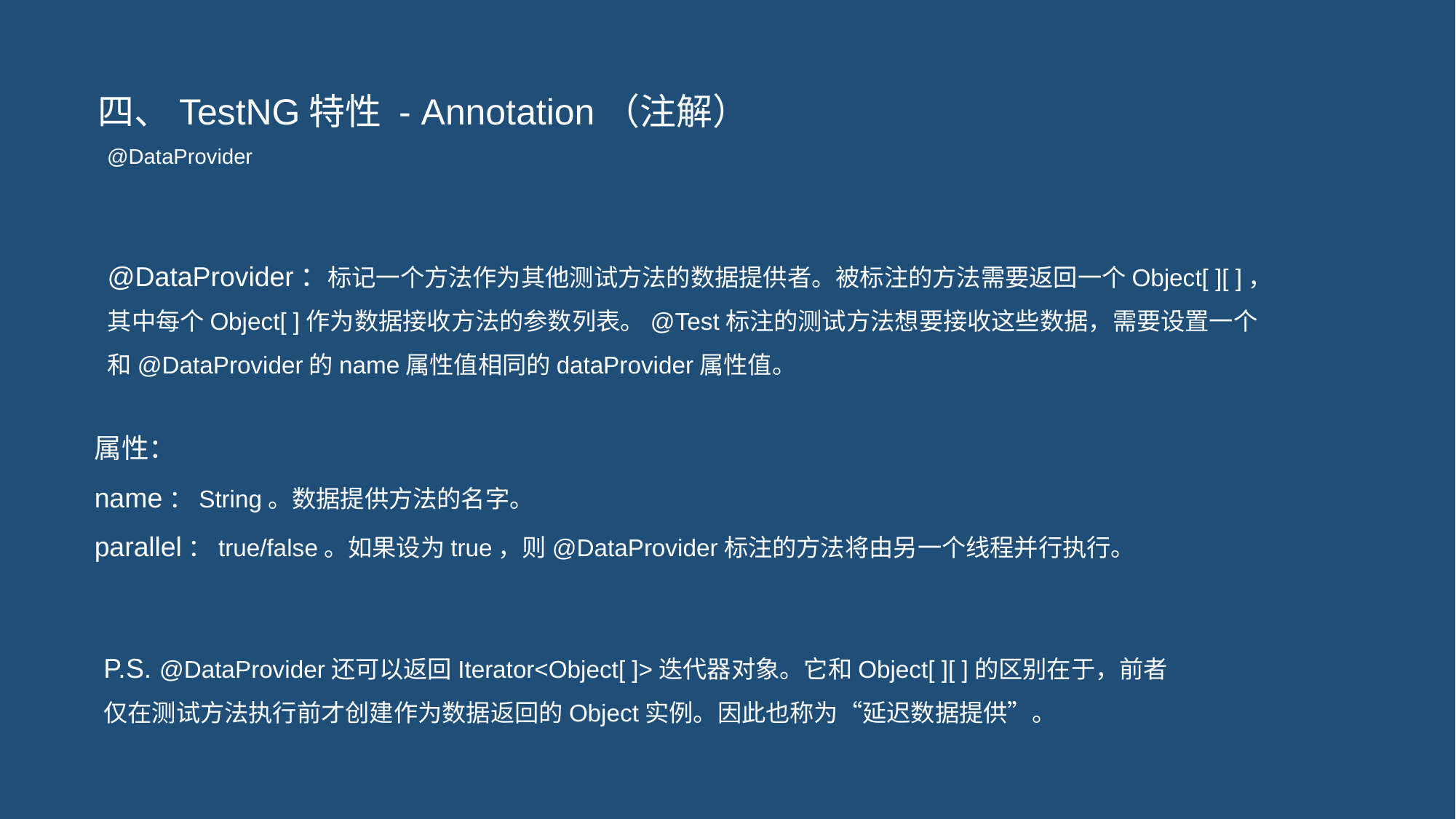

四、TestNG特性 - Annotation（注解）

@DataProvider
@DataProvider：标记一个方法作为其他测试方法的数据提供者。被标注的方法需要返回一个Object[ ][ ]，
其中每个Object[ ]作为数据接收方法的参数列表。@Test标注的测试方法想要接收这些数据，需要设置一个
和@DataProvider的name属性值相同的dataProvider属性值。
属性：
name：String。数据提供方法的名字。
parallel：true/false。如果设为true，则@DataProvider标注的方法将由另一个线程并行执行。
P.S. @DataProvider还可以返回Iterator<Object[ ]>迭代器对象。它和Object[ ][ ]的区别在于，前者
仅在测试方法执行前才创建作为数据返回的Object实例。因此也称为“延迟数据提供”。